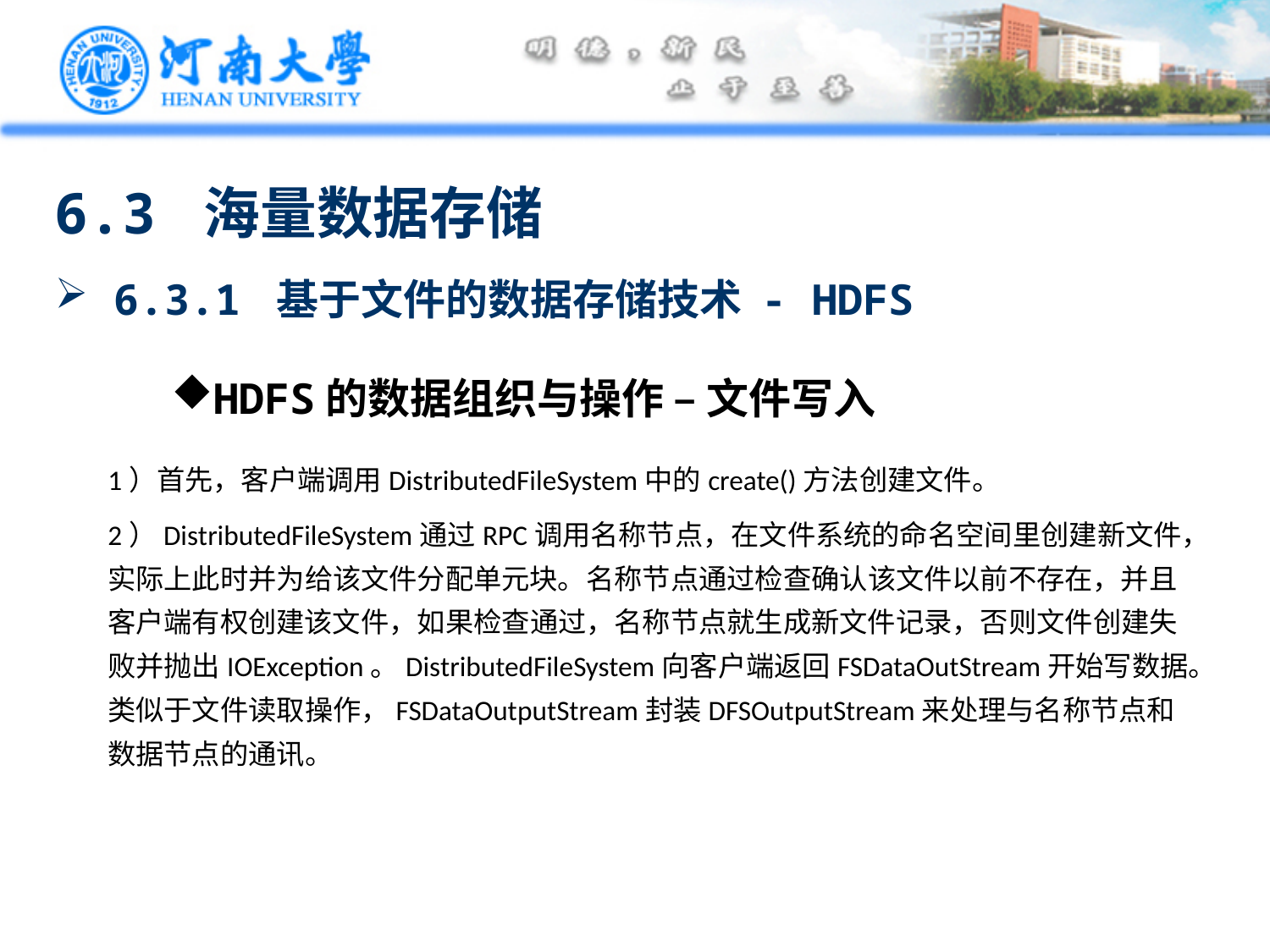

6.3 海量数据存储
 6.3.1 基于文件的数据存储技术 - HDFS
HDFS的数据组织与操作 – 文件写入
1）首先，客户端调用DistributedFileSystem中的create()方法创建文件。
2）DistributedFileSystem通过RPC调用名称节点，在文件系统的命名空间里创建新文件，实际上此时并为给该文件分配单元块。名称节点通过检查确认该文件以前不存在，并且客户端有权创建该文件，如果检查通过，名称节点就生成新文件记录，否则文件创建失败并抛出IOException。DistributedFileSystem向客户端返回FSDataOutStream开始写数据。类似于文件读取操作，FSDataOutputStream封装DFSOutputStream来处理与名称节点和数据节点的通讯。